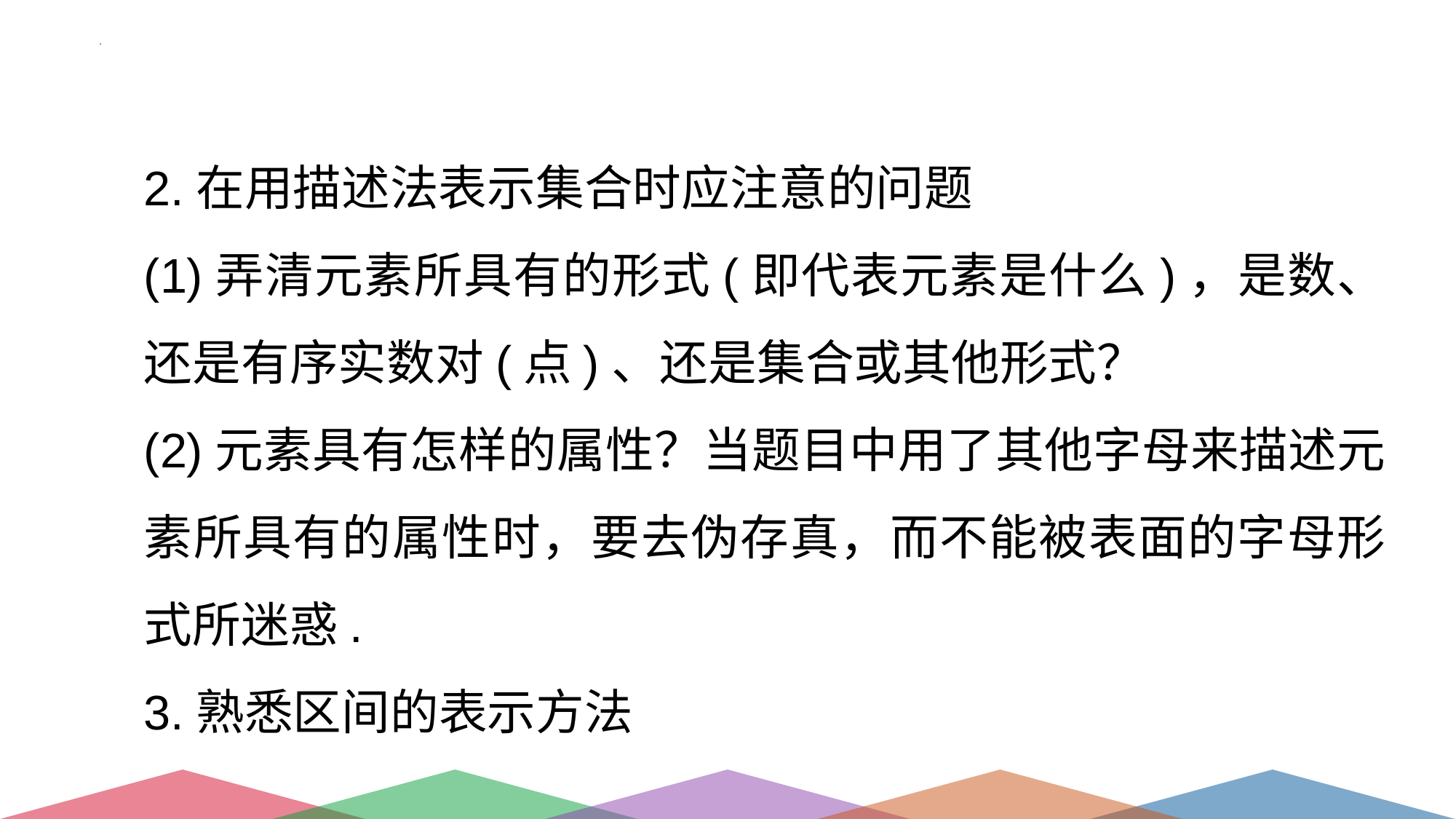

2.在用描述法表示集合时应注意的问题
(1)弄清元素所具有的形式(即代表元素是什么)，是数、还是有序实数对(点)、还是集合或其他形式？
(2)元素具有怎样的属性？当题目中用了其他字母来描述元素所具有的属性时，要去伪存真，而不能被表面的字母形式所迷惑.
3.熟悉区间的表示方法